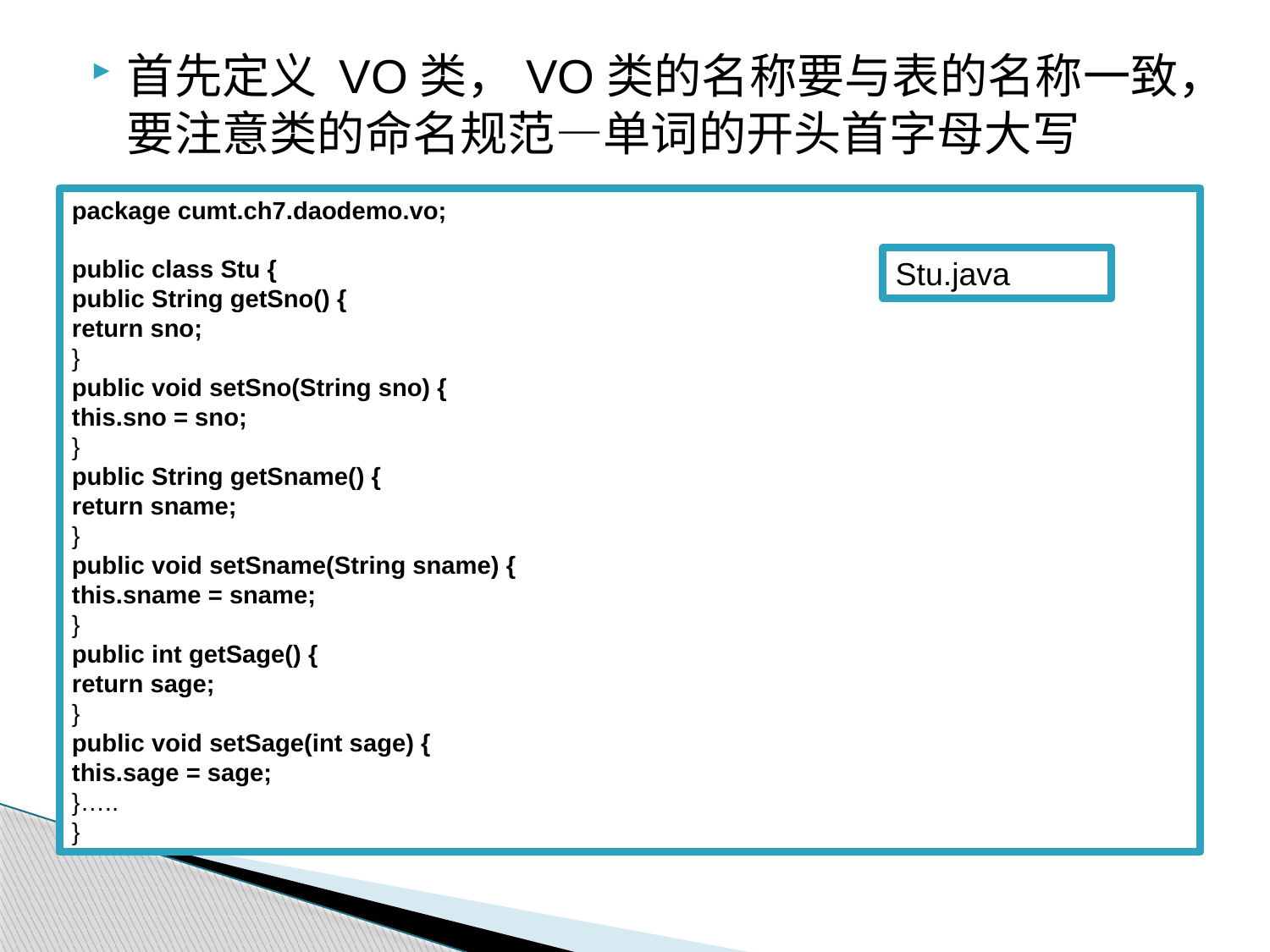

首先定义 VO类，VO类的名称要与表的名称一致，要注意类的命名规范—单词的开头首字母大写
package cumt.ch7.daodemo.vo;

public class Stu {
public String getSno() {
return sno;
}
public void setSno(String sno) {
this.sno = sno;
}
public String getSname() {
return sname;
}
public void setSname(String sname) {
this.sname = sname;
}
public int getSage() {
return sage;
}
public void setSage(int sage) {
this.sage = sage;
}…..
}
Stu.java